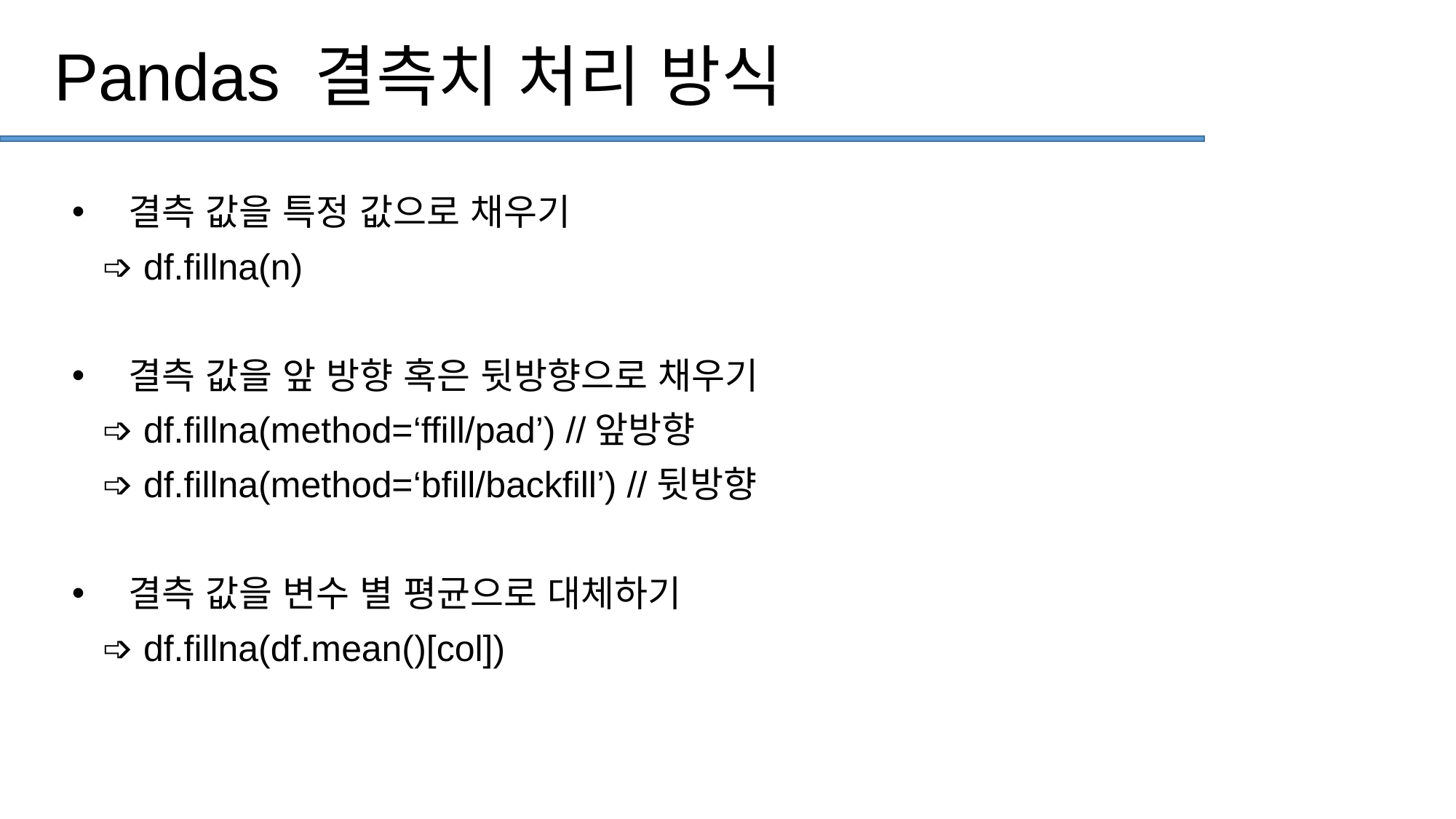

# Pandas 결측치 처리 방식

  결측 값을 특정 값으로 채우기
   ➩ df.fillna(n)

  결측 값을 앞 방향 혹은 뒷방향으로 채우기
   ➩ df.fillna(method=‘ffill/pad’) //앞방향
   ➩ df.fillna(method=‘bfill/backfill’) //뒷방향

  결측 값을 변수 별 평균으로 대체하기
   ➩ df.fillna(df.mean()[col])